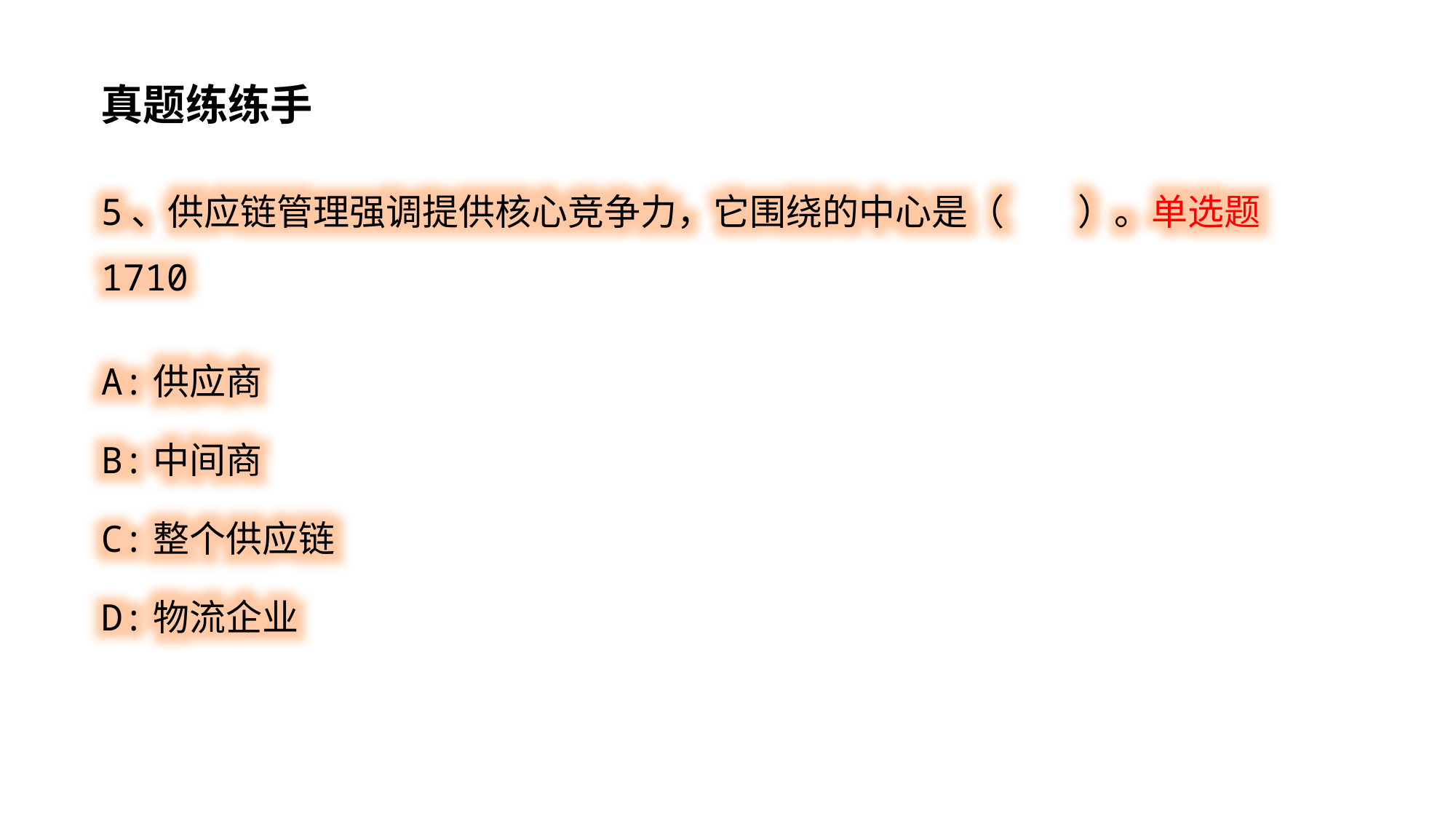

真题练练手
5、供应链管理强调提供核心竞争力，它围绕的中心是（         ）。单选题  1710

A:供应商

B:中间商

C:整个供应链

D:物流企业